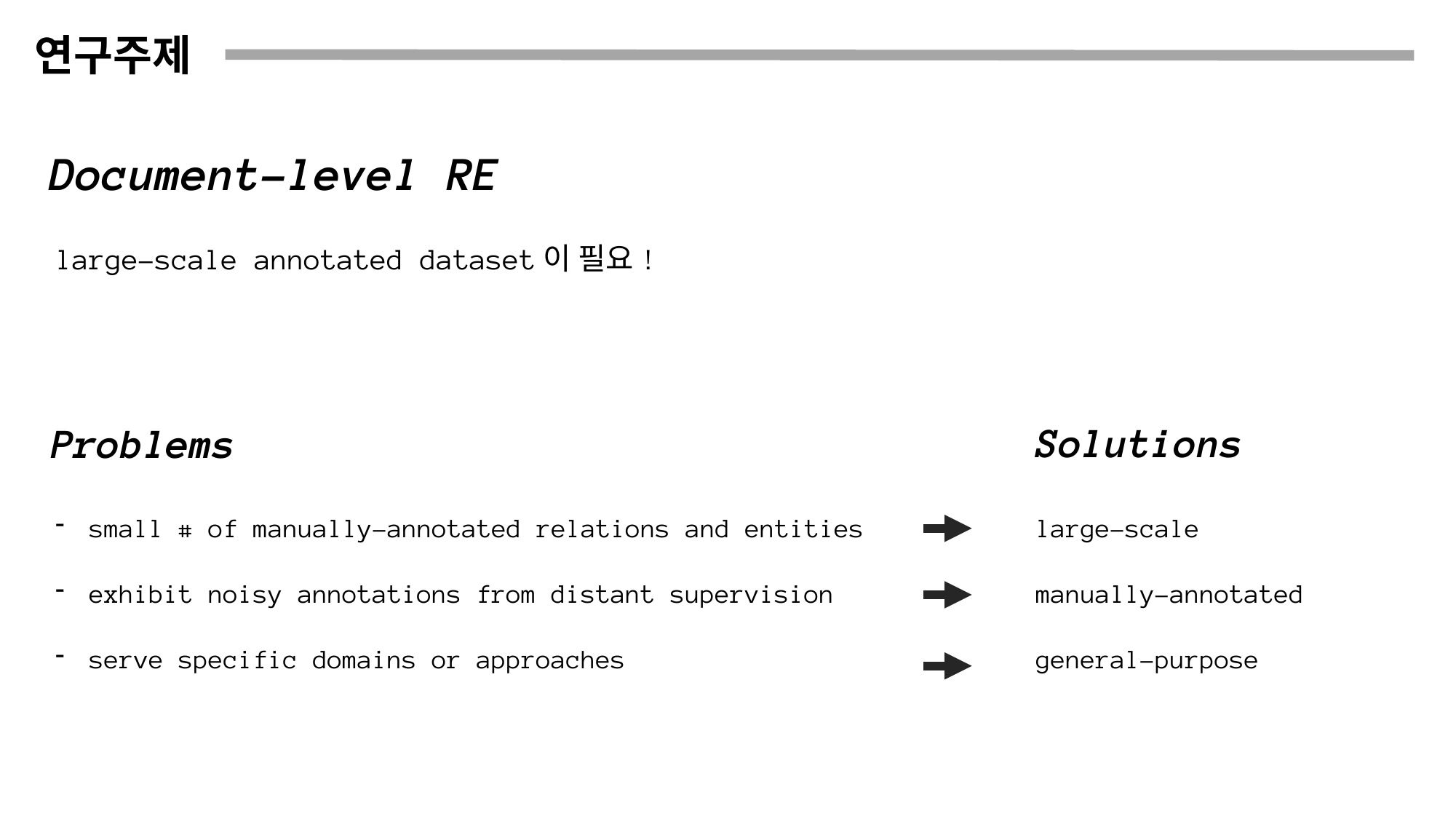

# 연구주제
Document-level RE
large-scale annotated dataset이 필요!
Solutions
Problems
small # of manually-annotated relations and entities

exhibit noisy annotations from distant supervision

serve specific domains or approaches

large-scale

manually-annotated

general-purpose